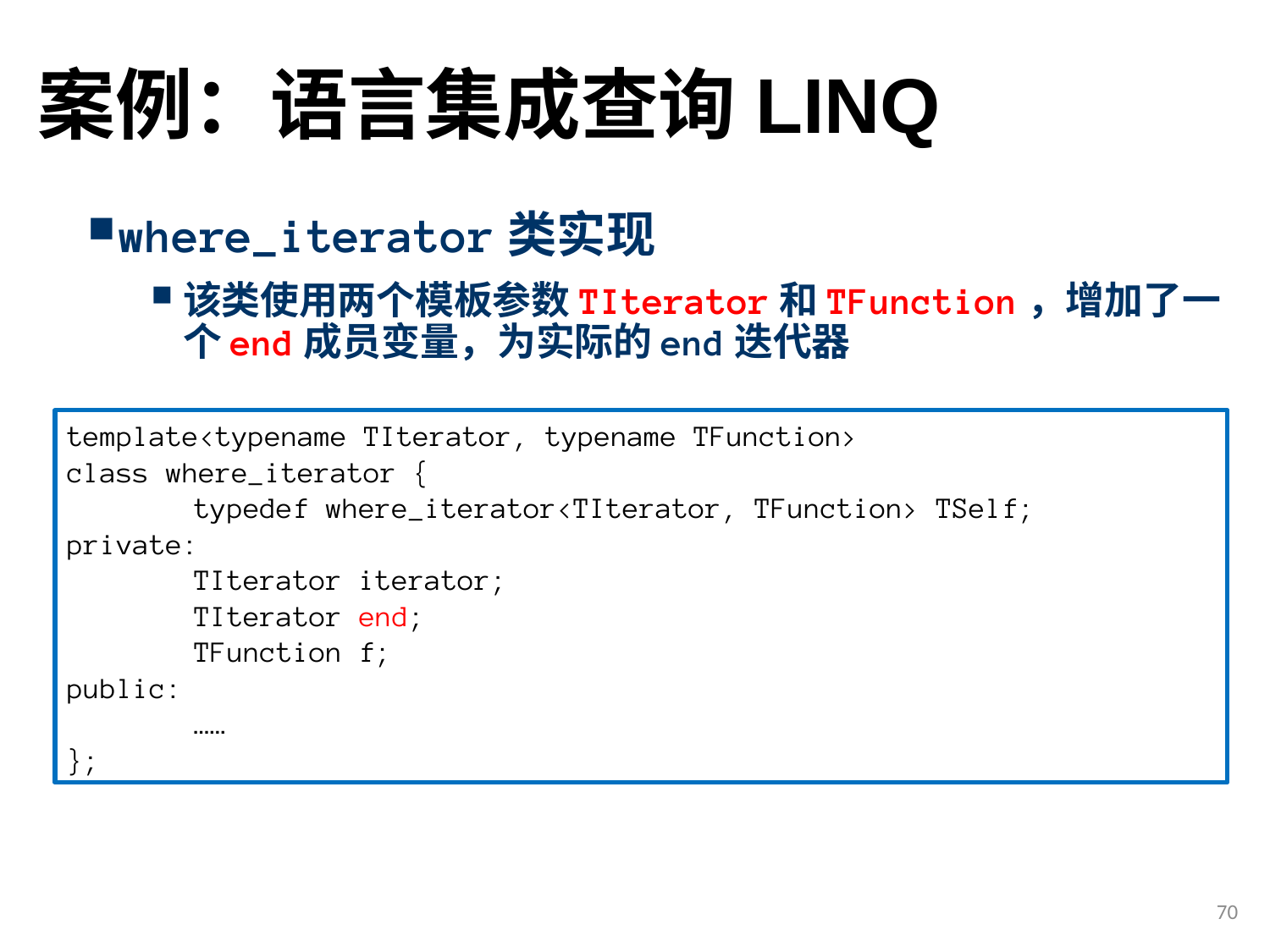

# 案例：语言集成查询LINQ
where_iterator类实现
该类使用两个模板参数TIterator和TFunction，增加了一个end成员变量，为实际的end迭代器

template<typename TIterator, typename TFunction>
class where_iterator {
	typedef where_iterator<TIterator, TFunction> TSelf;
private:
	TIterator iterator;
	TIterator end;
	TFunction f;
public:
	……
};
70